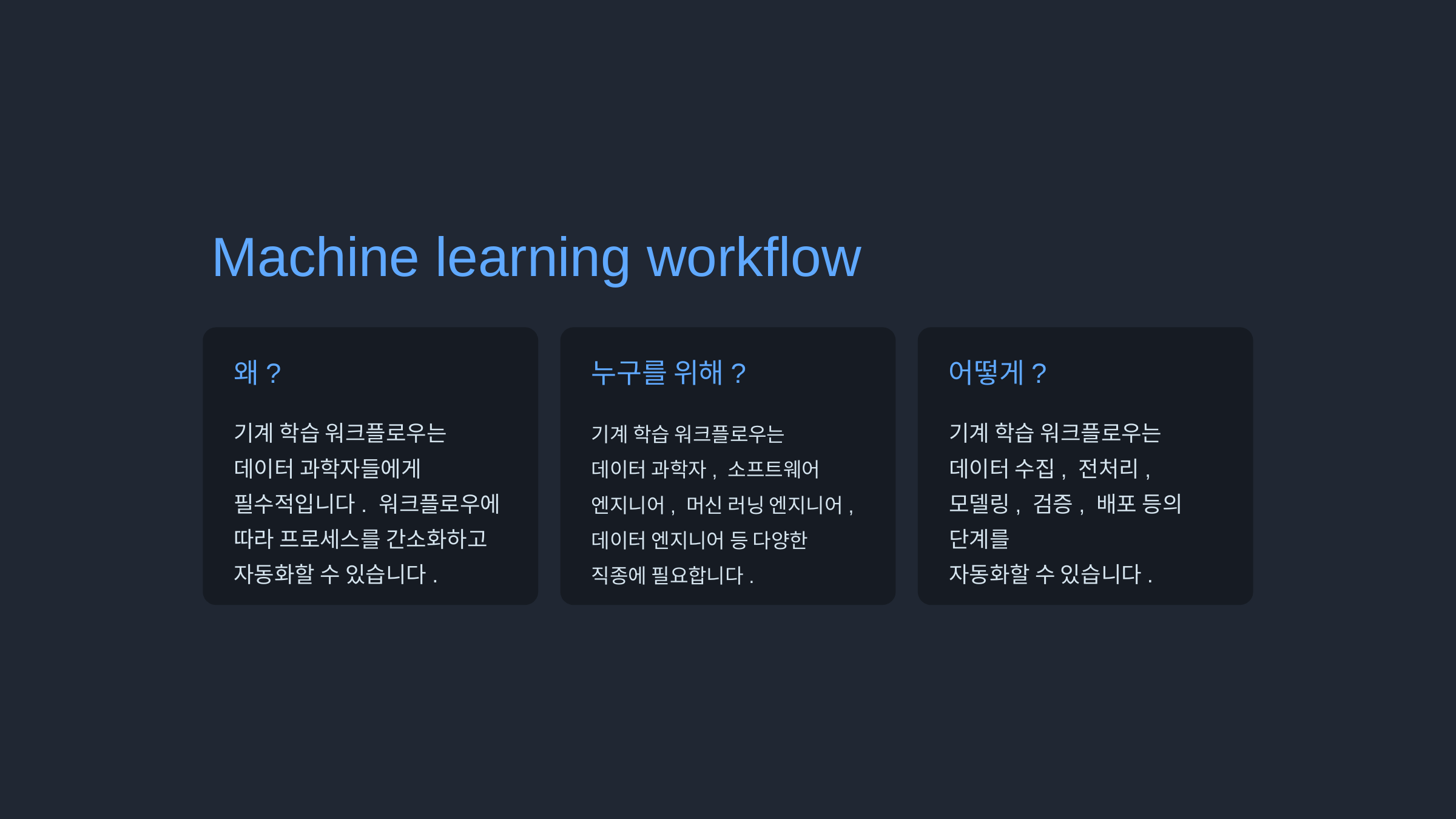

Machine learning workflow

왜?
누구를 위해?
어떻게?
기계 학습 워크플로우는
데이터 과학자들에게
필수적입니다. 워크플로우에 따라 프로세스를 간소화하고 자동화할 수 있습니다.
기계 학습 워크플로우는
데이터 과학자, 소프트웨어
엔지니어, 머신 러닝 엔지니어, 데이터 엔지니어 등 다양한
직종에 필요합니다.
기계 학습 워크플로우는
데이터 수집, 전처리, 모델링, 검증, 배포 등의 단계를
자동화할 수 있습니다.